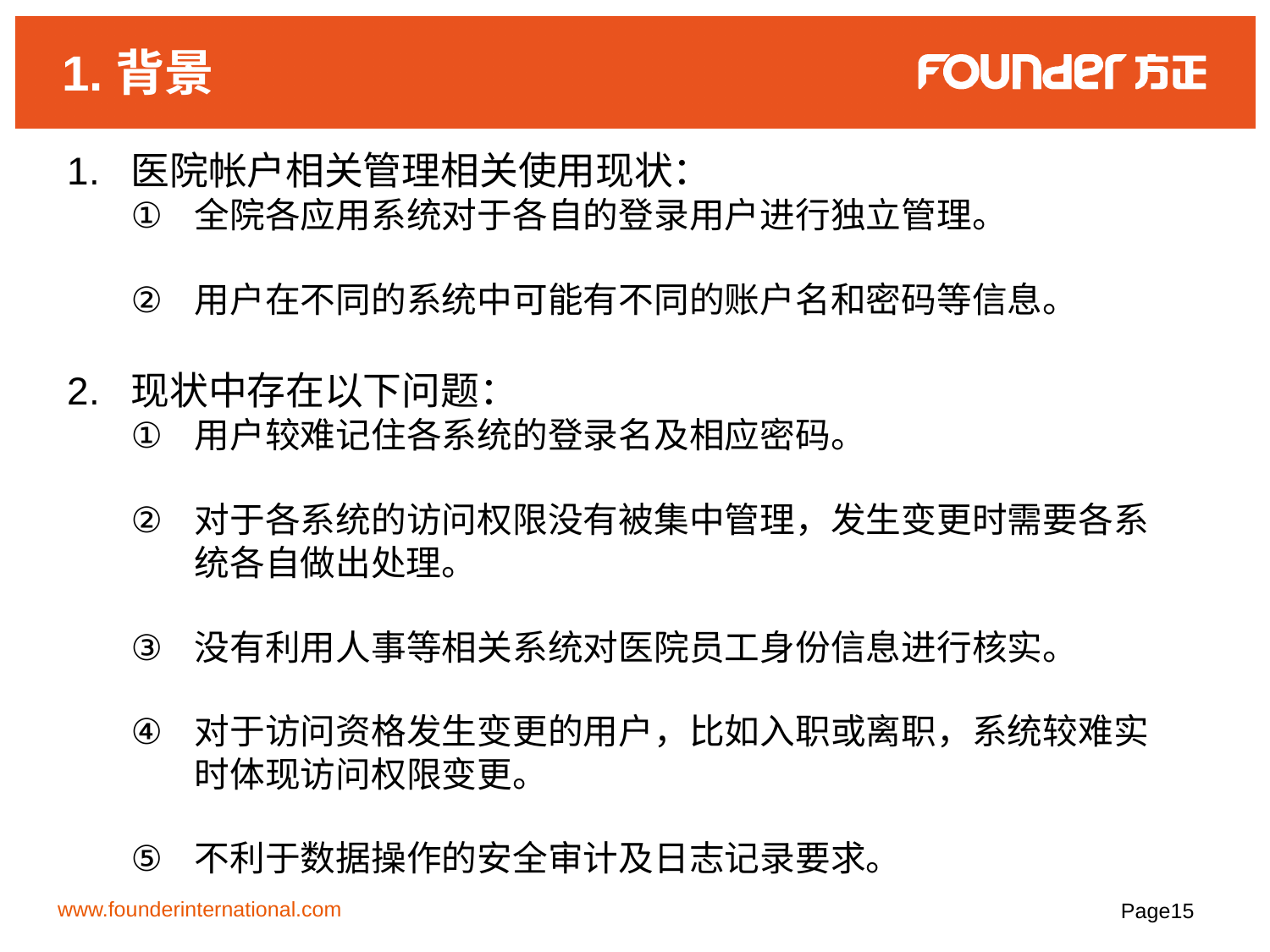

# 1.背景
医院帐户相关管理相关使用现状：
全院各应用系统对于各自的登录用户进行独立管理。

用户在不同的系统中可能有不同的账户名和密码等信息。

现状中存在以下问题：
用户较难记住各系统的登录名及相应密码。

对于各系统的访问权限没有被集中管理，发生变更时需要各系统各自做出处理。

没有利用人事等相关系统对医院员工身份信息进行核实。

对于访问资格发生变更的用户，比如入职或离职，系统较难实时体现访问权限变更。

不利于数据操作的安全审计及日志记录要求。
www.founderinternational.com
Page15